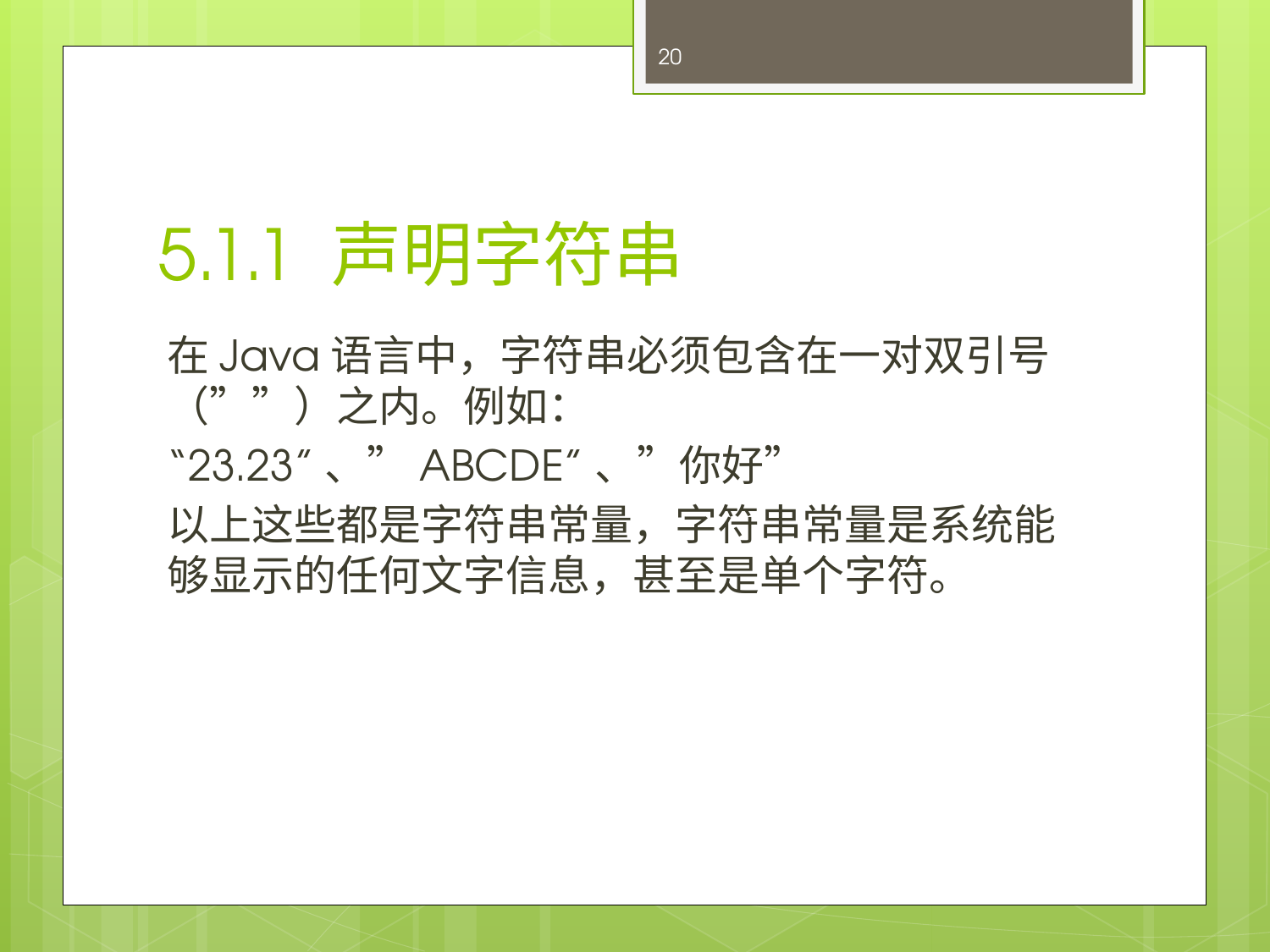

20
# 5.1.1 声明字符串
在Java语言中，字符串必须包含在一对双引号（””）之内。例如：
“23.23”、”ABCDE”、”你好”
以上这些都是字符串常量，字符串常量是系统能够显示的任何文字信息，甚至是单个字符。